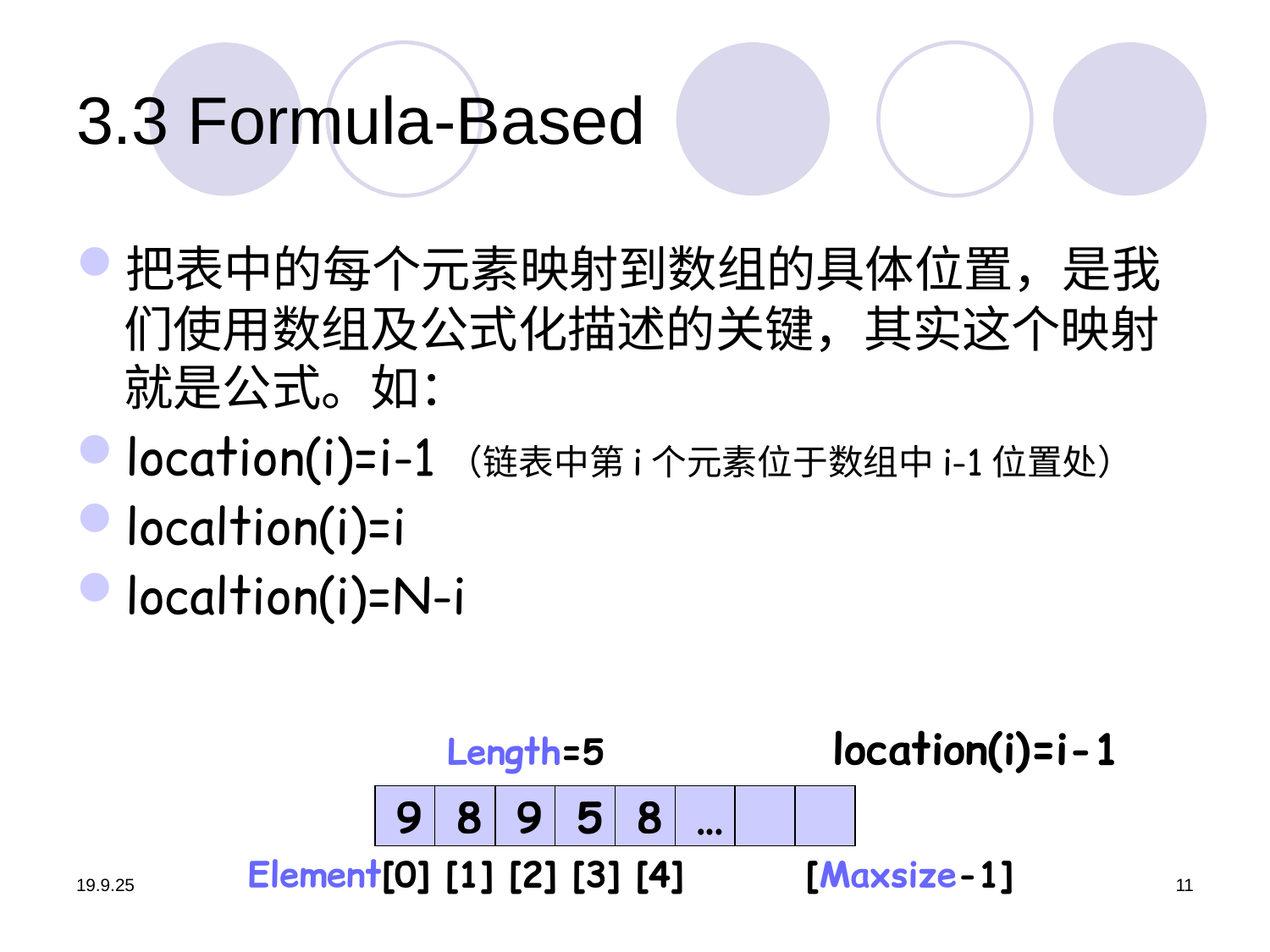

# 3.3 Formula-Based
把表中的每个元素映射到数组的具体位置，是我们使用数组及公式化描述的关键，其实这个映射就是公式。如：
location(i)=i-1（链表中第i个元素位于数组中i-1位置处）
localtion(i)=i
localtion(i)=N-i
Length=5               location(i)=i-1
9
8
9
5
8
…

  Element[0] [1] [2] [3] [4]        [Maxsize-1]
19.9.25
11